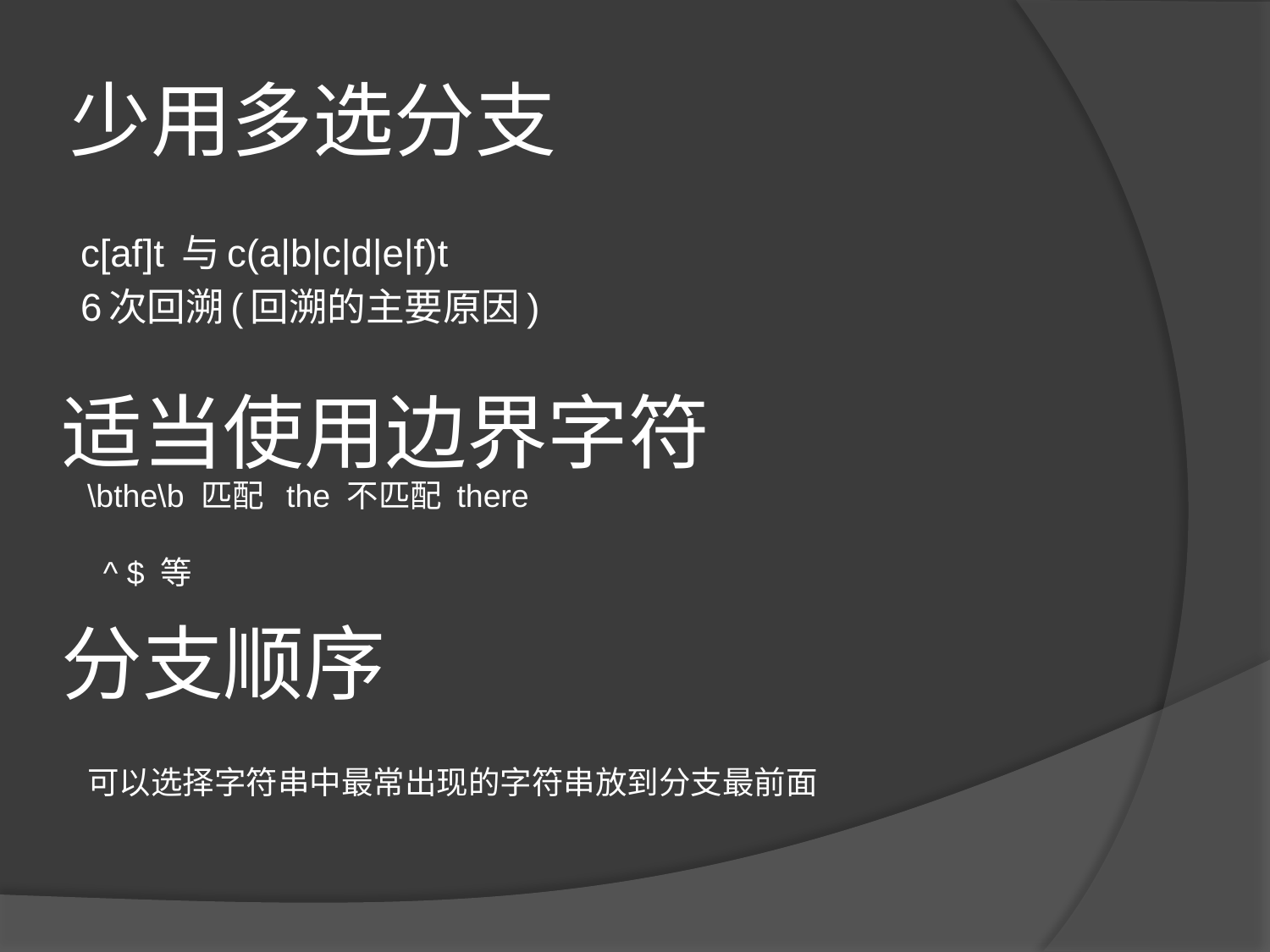

# 少用多选分支
c[af]t 与c(a|b|c|d|e|f)t
6次回溯(回溯的主要原因)

适当使用边界字符
\bthe\b 匹配  the 不匹配 there
^ $ 等
分支顺序
可以选择字符串中最常出现的字符串放到分支最前面